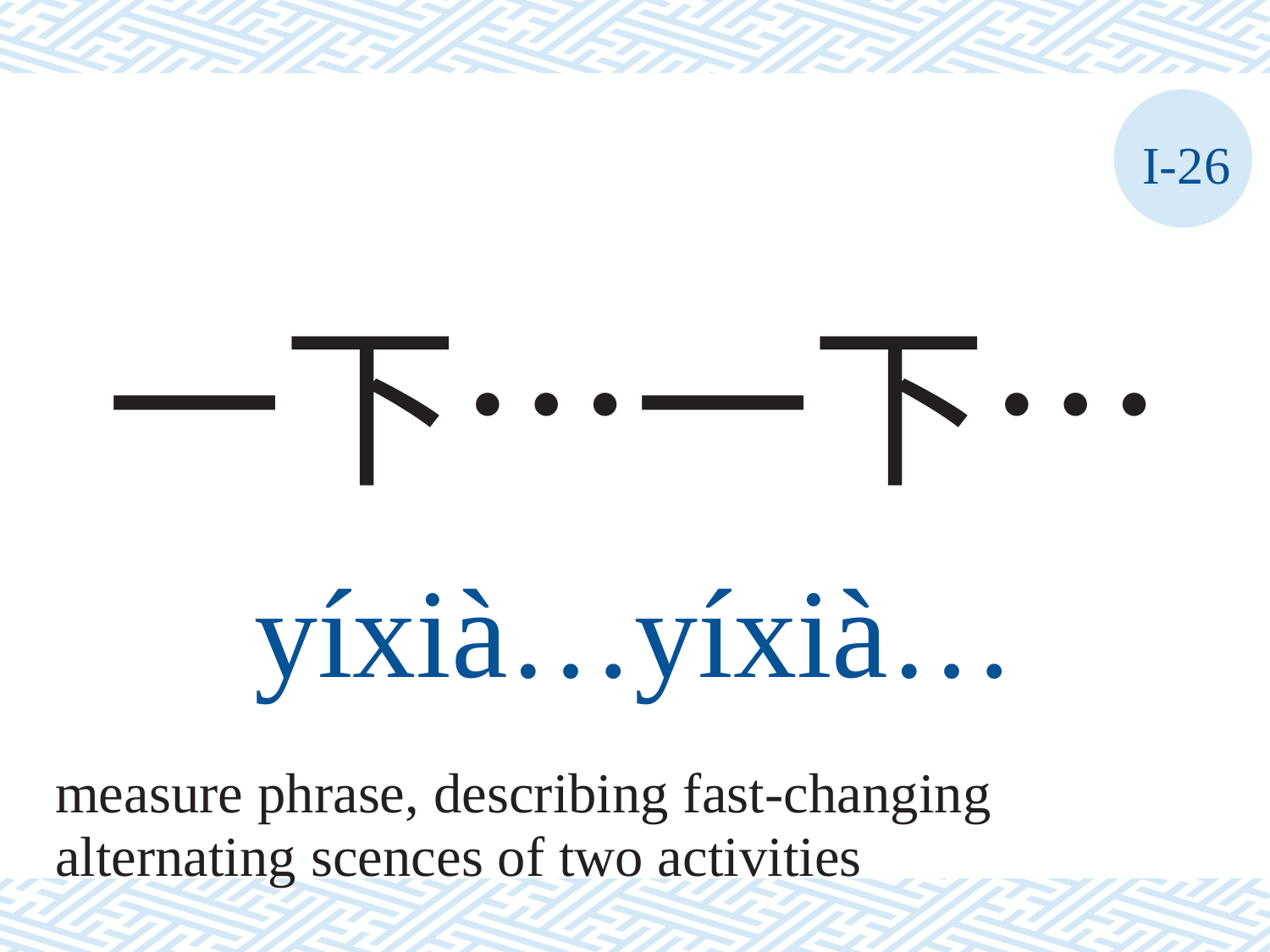

I-26
一下…一下…
yíxià…yíxià…
measure phrase, describing fast-changing
alternating scences of two activities